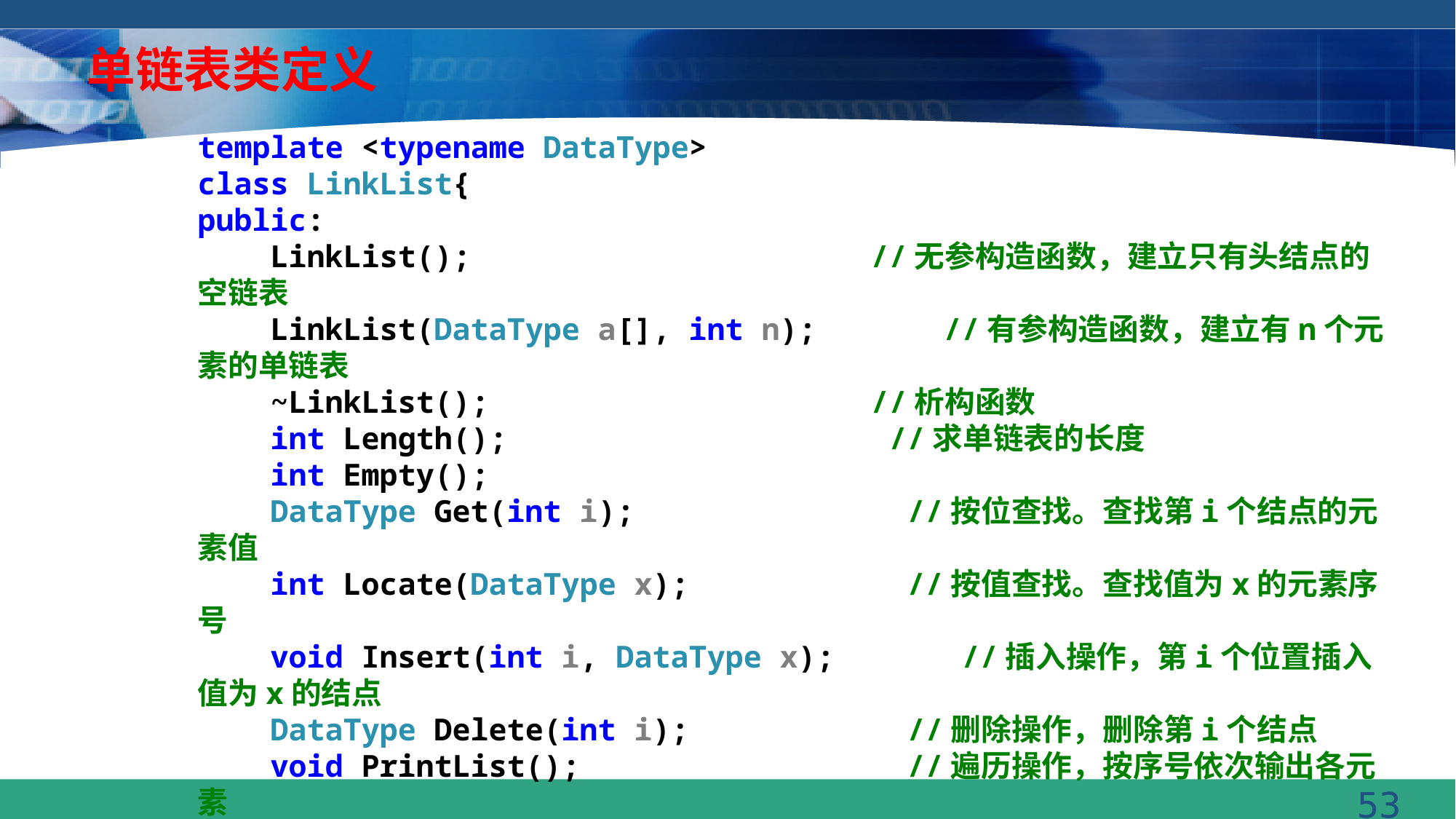

单链表类定义
template <typename DataType>
class LinkList{
public:
    LinkList();                      //无参构造函数，建立只有头结点的空链表
    LinkList(DataType a[], int n);       //有参构造函数，建立有n个元素的单链表
    ~LinkList();                     //析构函数
    int Length();                     //求单链表的长度
    int Empty();
    DataType Get(int i);               //按位查找。查找第i个结点的元素值
    int Locate(DataType x);            //按值查找。查找值为x的元素序号
    void Insert(int i, DataType x);       //插入操作，第i个位置插入值为x的结点
    DataType Delete(int i);            //删除操作，删除第i个结点
    void PrintList();                  //遍历操作，按序号依次输出各元素
    LinkList(const LinkList& original);
    LinkList operator=(const LinkList& original);
private:
    Node<DataType>* first;           //单链表的头指针
};